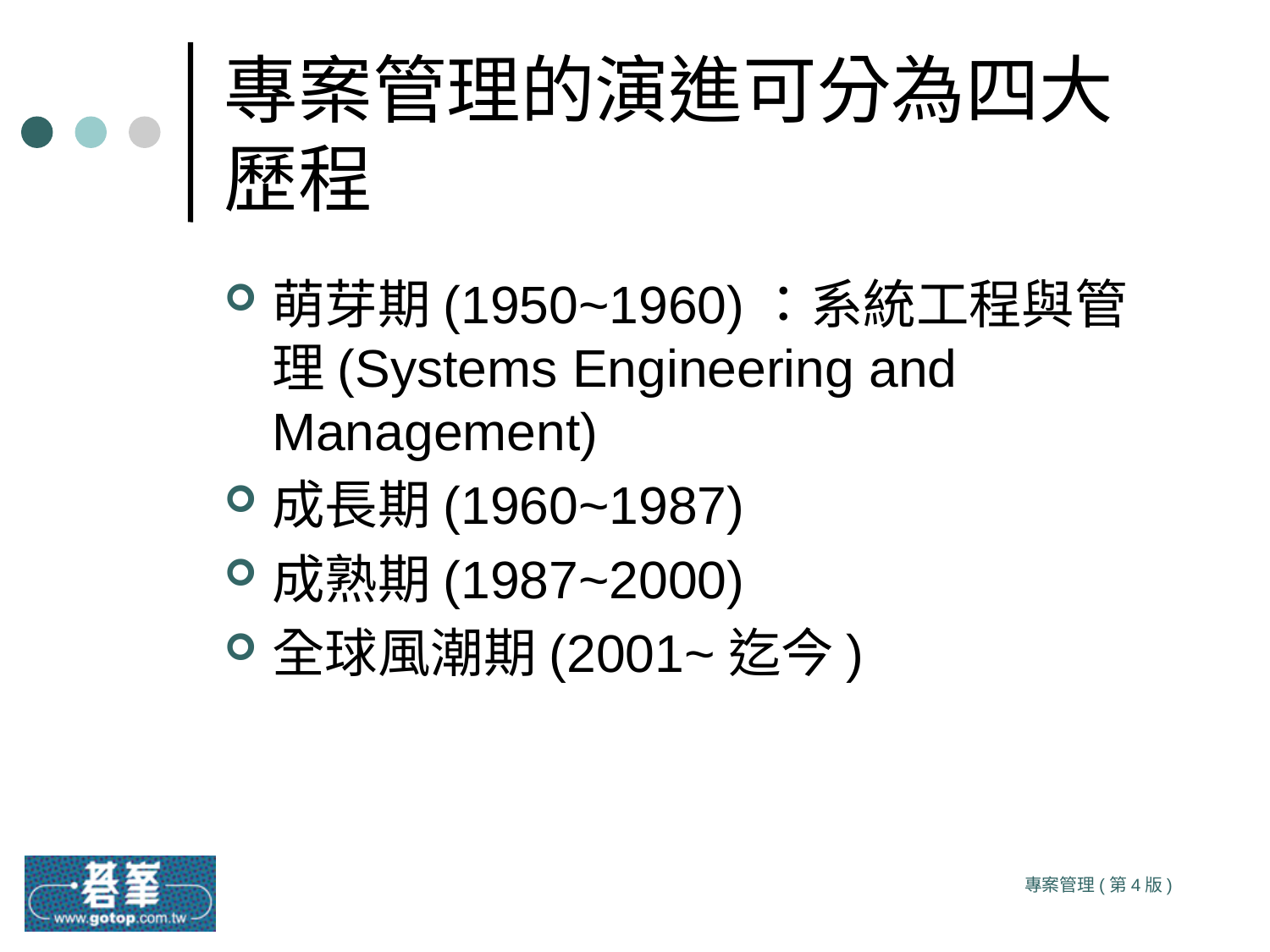

# 專案管理的演進可分為四大歷程
萌芽期(1950~1960)：系統工程與管理(Systems Engineering and Management)
成長期(1960~1987)
成熟期(1987~2000)
全球風潮期(2001~迄今)
專案管理(第4版)